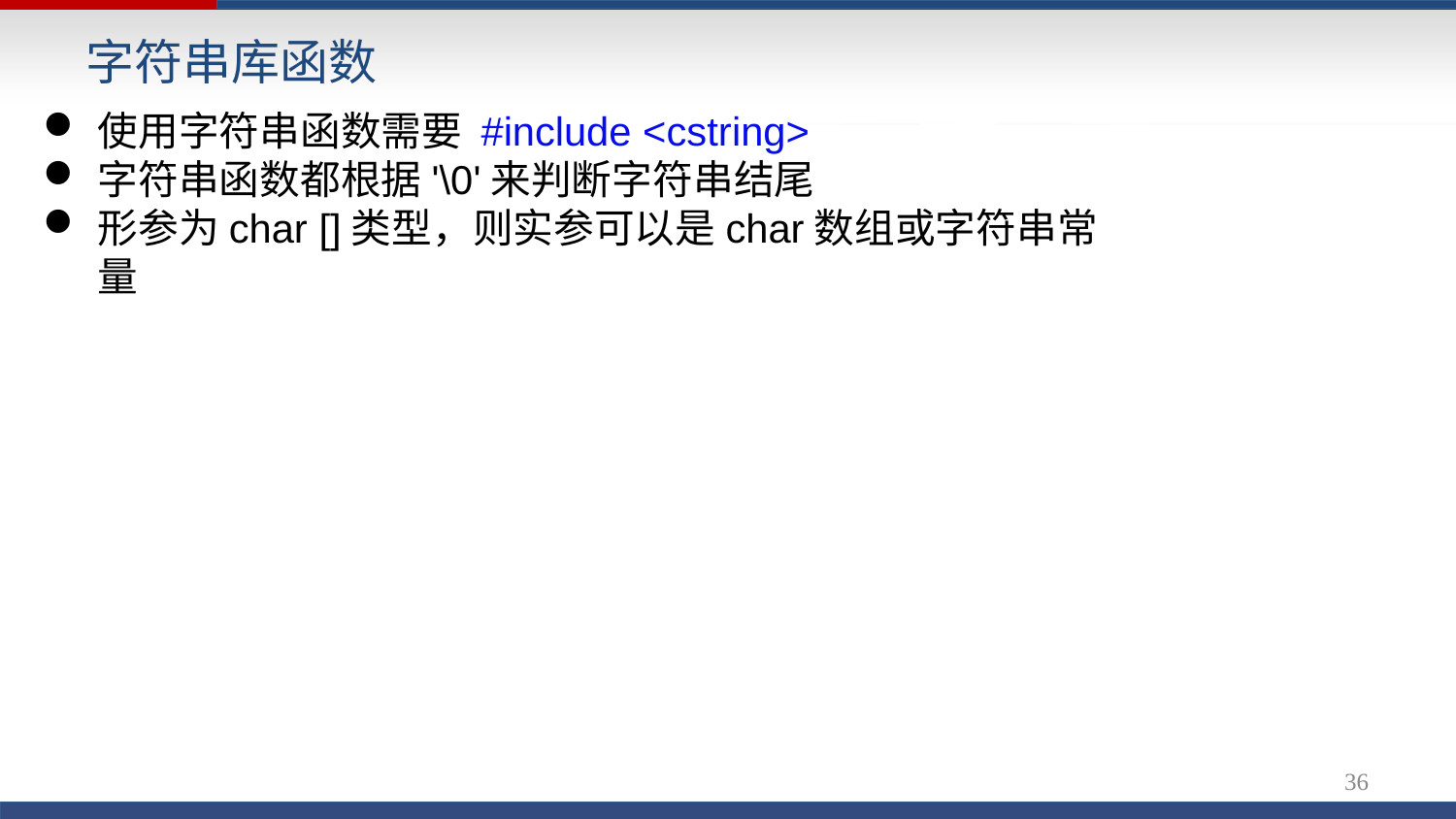

# 字符串库函数
使用字符串函数需要 #include <cstring>
字符串函数都根据'\0'来判断字符串结尾
形参为char []类型，则实参可以是char数组或字符串常量
36